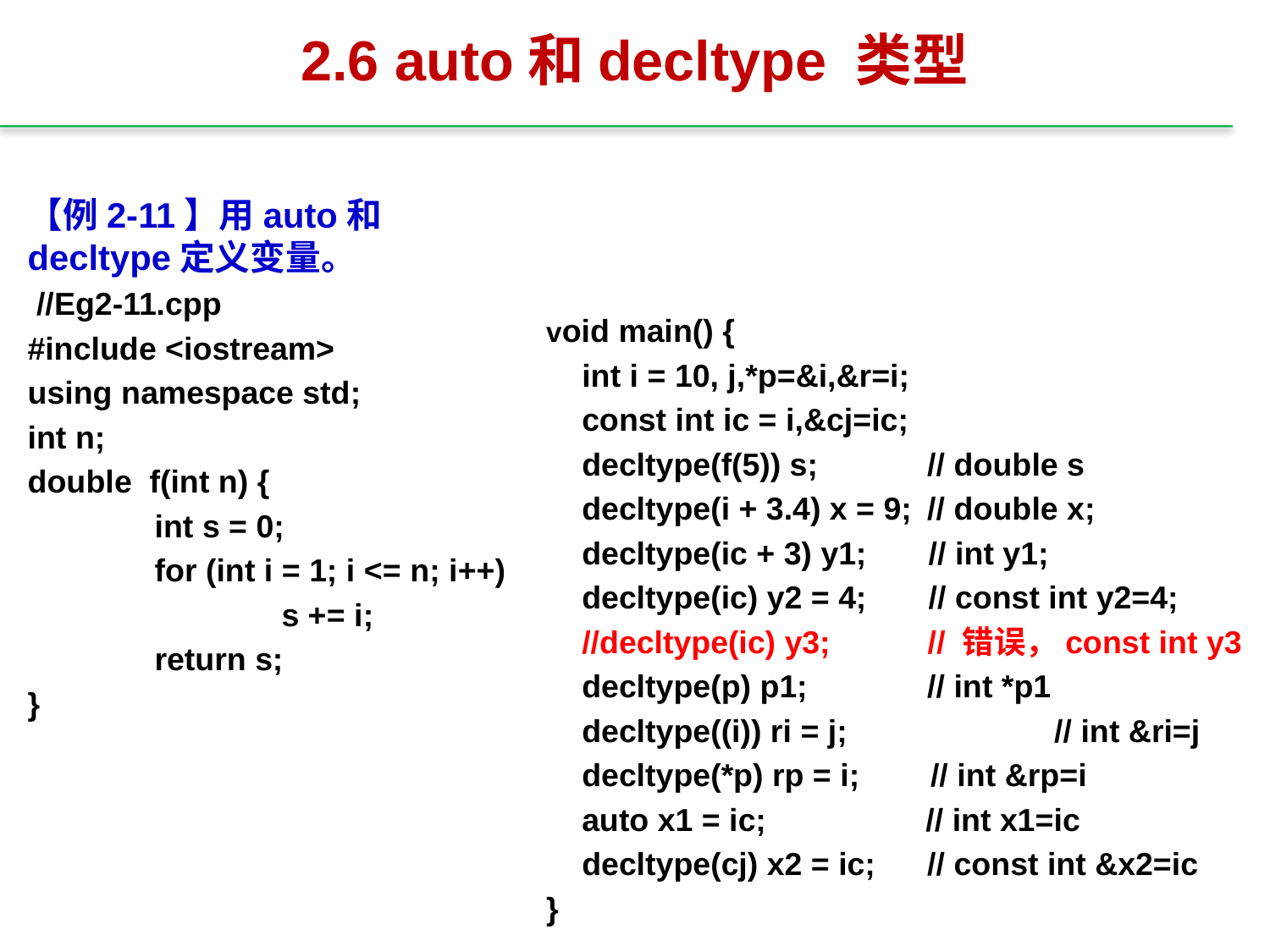

# 2.6 auto和decltype 类型
【例2-11】用auto和decltype定义变量。
 //Eg2-11.cpp
#include <iostream>
using namespace std;
int n;
double  f(int n) {
	int s = 0;
	for (int i = 1; i <= n; i++)
		s += i;
	return s;
}
void main() {
    int i = 10, j,*p=&i,&r=i;
    const int ic = i,&cj=ic;
    decltype(f(5)) s;	// double s
    decltype(i + 3.4) x = 9;	// double x;
    decltype(ic + 3) y1;       // int y1;
    decltype(ic) y2 = 4;       // const int y2=4;
    //decltype(ic) y3;           // 错误，const int y3
    decltype(p) p1;	// int *p1
    decltype((i)) ri = j;         	// int &ri=j
    decltype(*p) rp = i;        // int &rp=i
    auto x1 = ic;                  // int x1=ic
    decltype(cj) x2 = ic;    	// const int &x2=ic
}